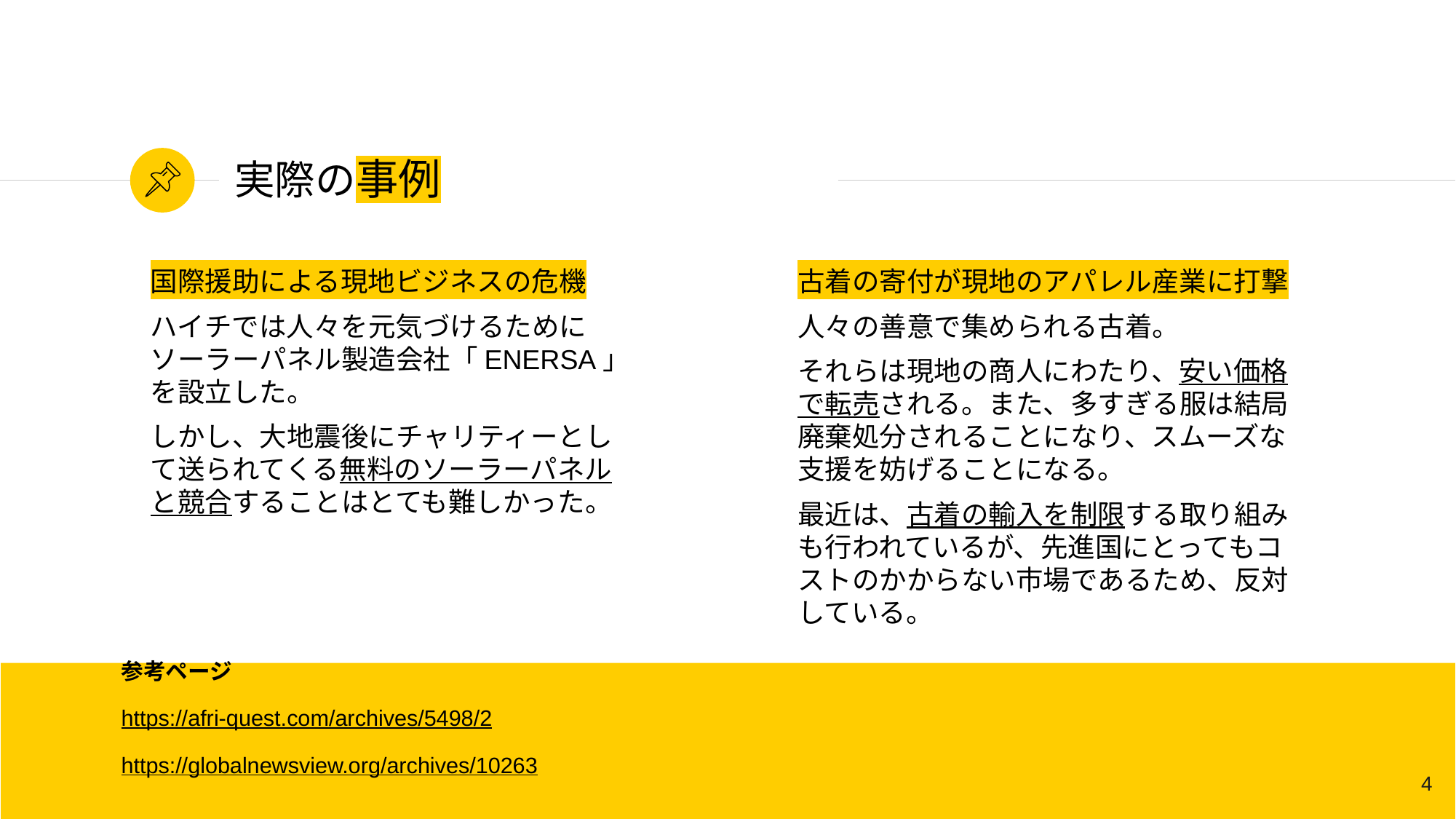

# 実際の事例

国際援助による現地ビジネスの危機
ハイチでは人々を元気づけるためにソーラーパネル製造会社「ENERSA」を設立した。
しかし、大地震後にチャリティーとして送られてくる無料のソーラーパネルと競合することはとても難しかった。

古着の寄付が現地のアパレル産業に打撃
人々の善意で集められる古着。
それらは現地の商人にわたり、安い価格で転売される。また、多すぎる服は結局廃棄処分されることになり、スムーズな支援を妨げることになる。
最近は、古着の輸入を制限する取り組みも行われているが、先進国にとってもコストのかからない市場であるため、反対している。
参考ページ
https://afri-quest.com/archives/5498/2
https://globalnewsview.org/archives/10263

4